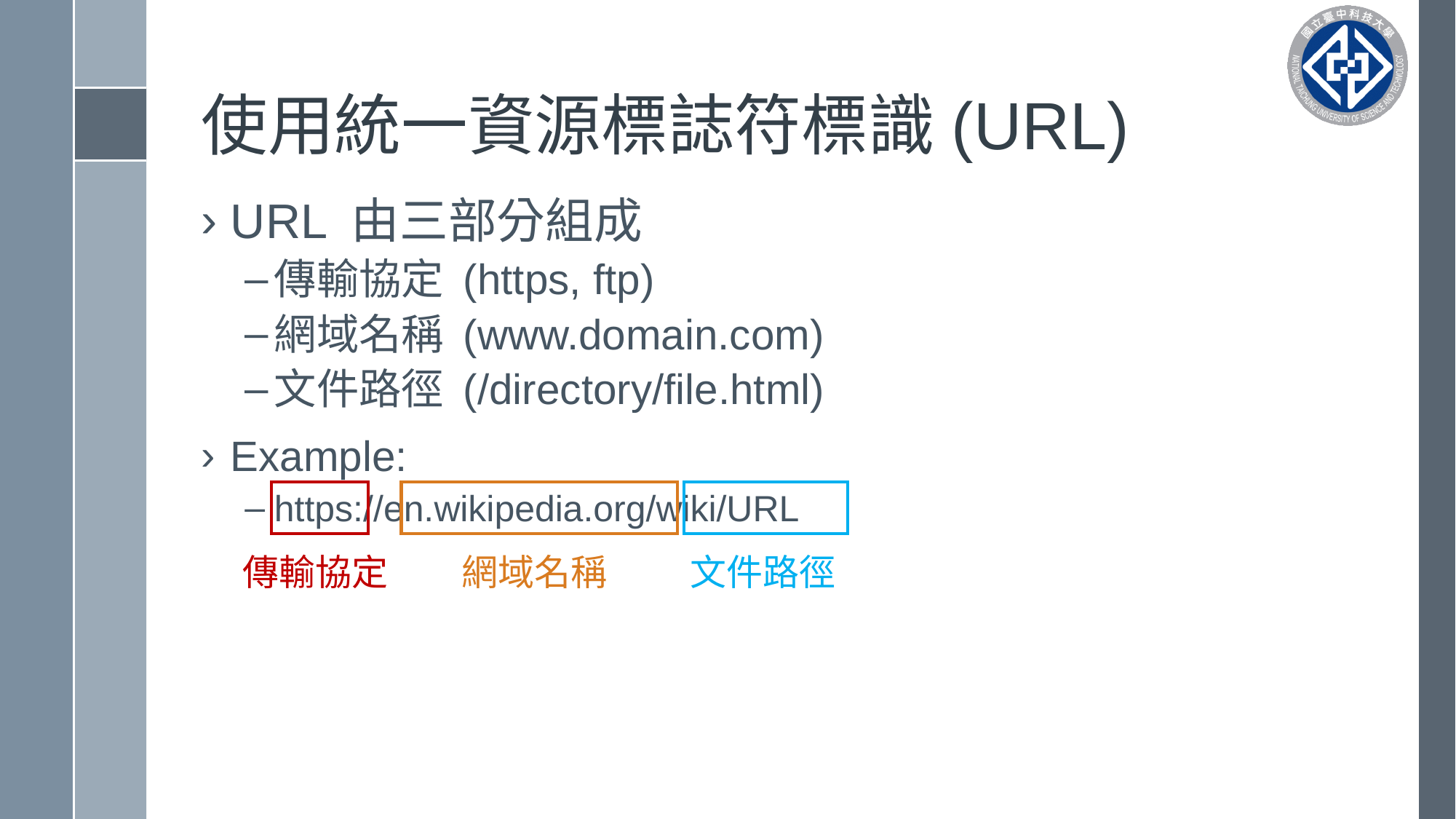

# 使用統一資源標誌符標識(URL)
URL 由三部分組成
傳輸協定 (https, ftp)
網域名稱 (www.domain.com)
文件路徑 (/directory/file.html)
Example:
https://en.wikipedia.org/wiki/URL

文件路徑
傳輸協定
網域名稱